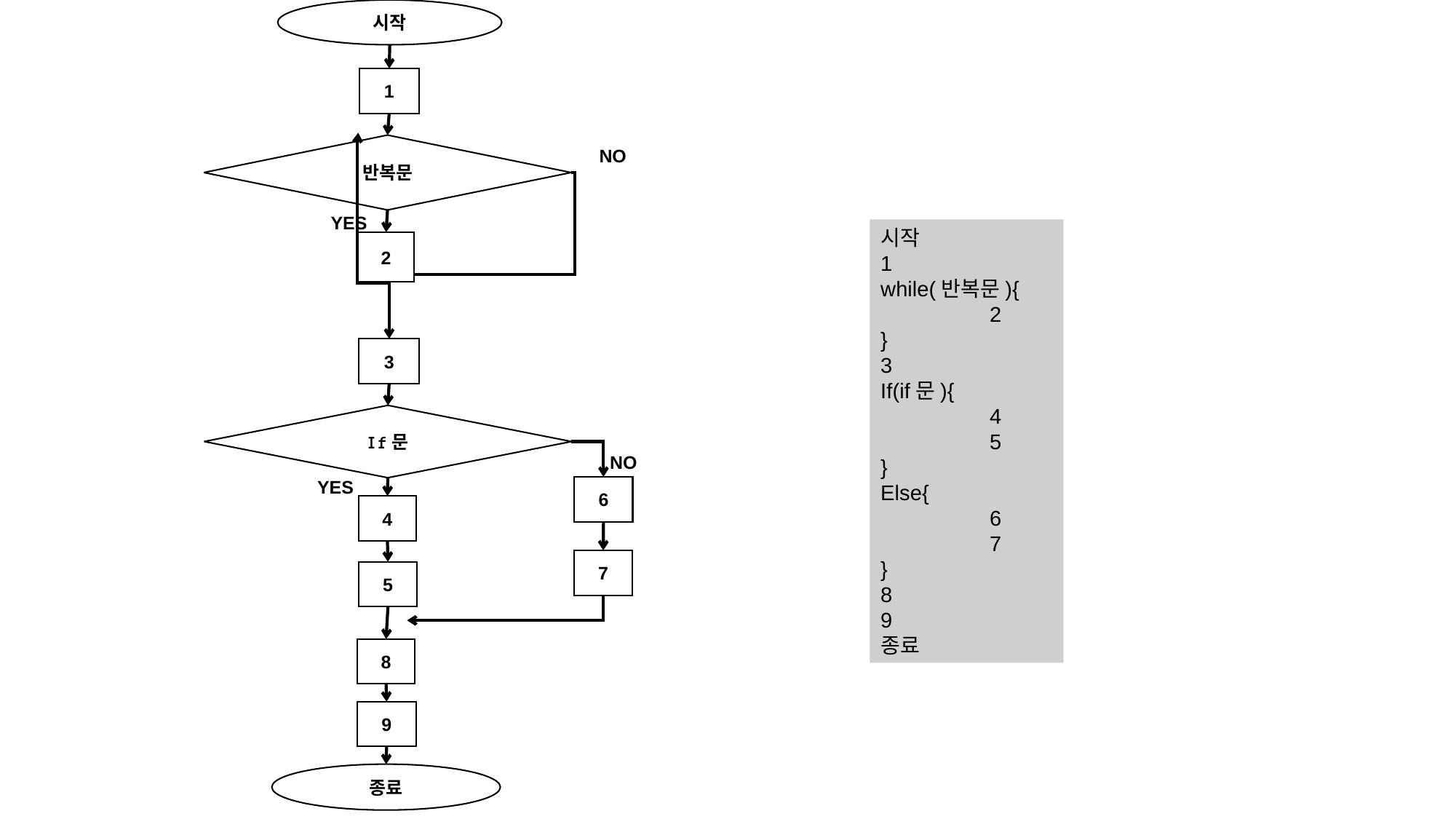

시작
1
반복문
NO
YES
시작
1
while(반복문){
	2
}
3
If(if문){
	4
	5
}
Else{
	6
	7
}
8
9
종료
2
3
If문
NO
YES
6
4
7
5
8
9
종료